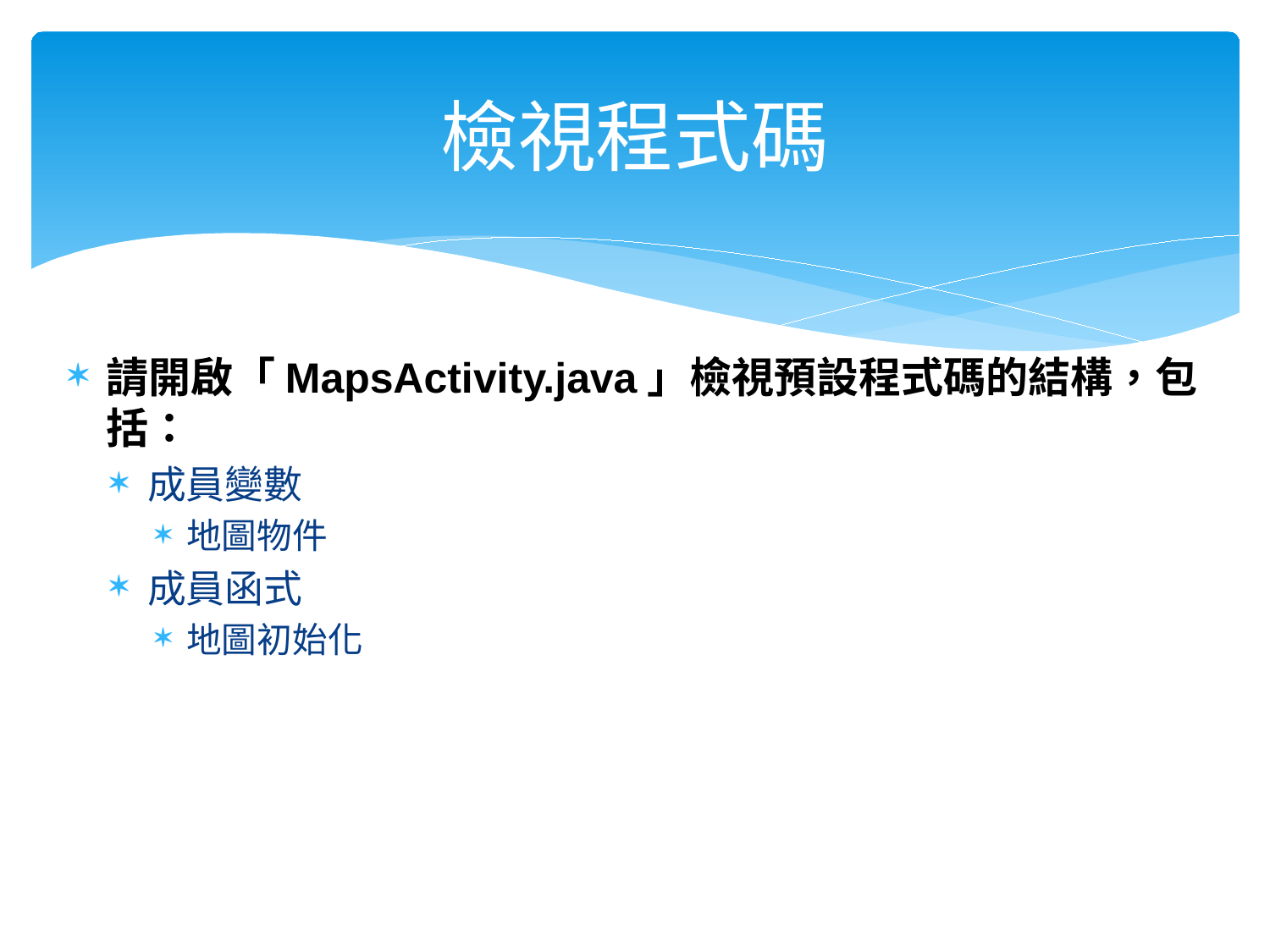

# 檢視程式碼
請開啟「MapsActivity.java」檢視預設程式碼的結構，包括：
成員變數
地圖物件
成員函式
地圖初始化